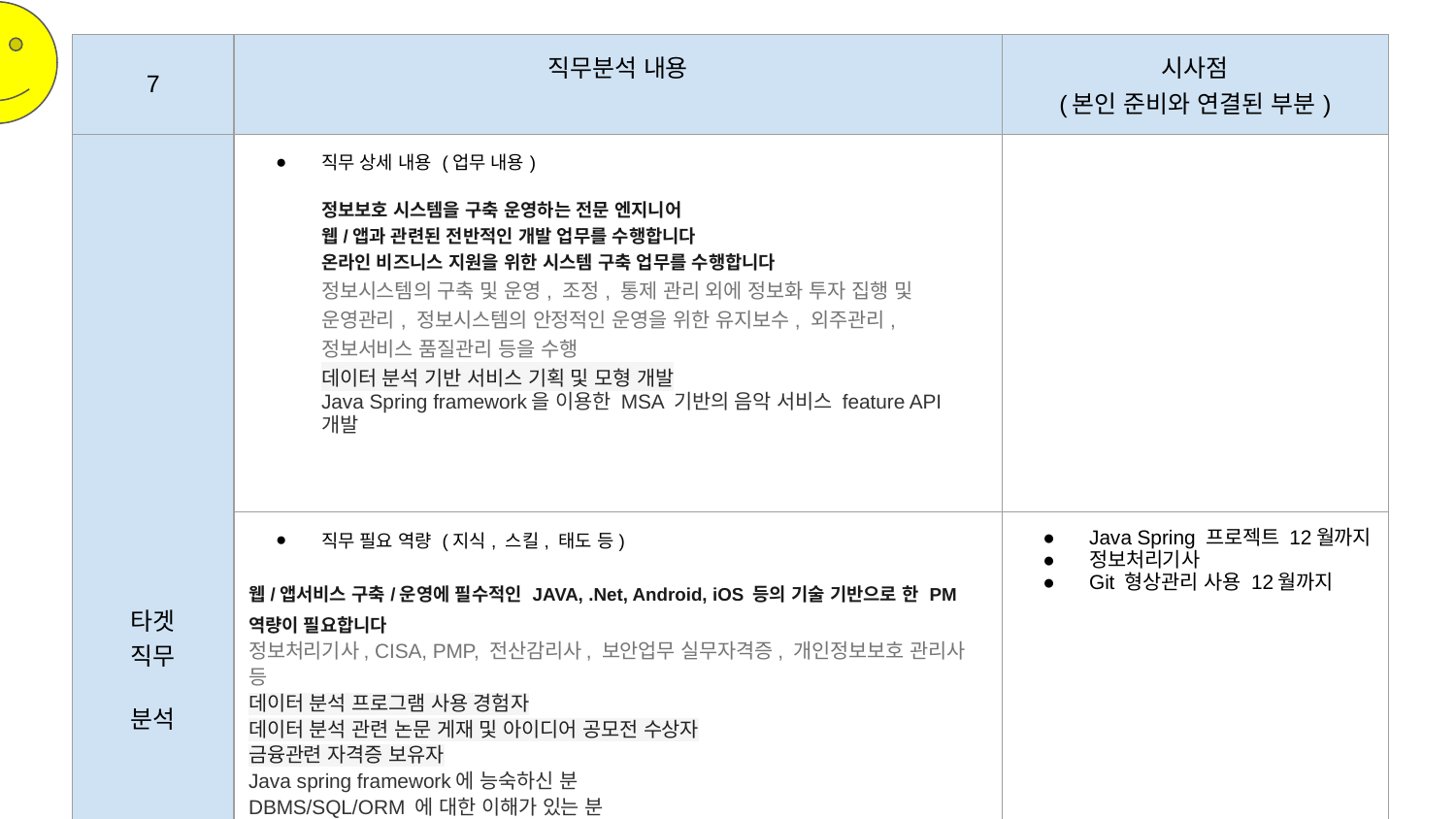

| 7 | 직무분석 내용 | 시사점 (본인 준비와 연결된 부분) |
| --- | --- | --- |
| 타겟 직무 분석 | 직무 상세 내용 (업무 내용) 정보보호 시스템을 구축 운영하는 전문 엔지니어 웹/앱과 관련된 전반적인 개발 업무를 수행합니다 온라인 비즈니스 지원을 위한 시스템 구축 업무를 수행합니다 정보시스템의 구축 및 운영, 조정, 통제 관리 외에 정보화 투자 집행 및 운영관리, 정보시스템의 안정적인 운영을 위한 유지보수, 외주관리, 정보서비스 품질관리 등을 수행 데이터 분석 기반 서비스 기획 및 모형 개발 Java Spring framework을 이용한 MSA 기반의 음악 서비스 feature API 개발 |  |
|  | 직무 필요 역량 (지식, 스킬, 태도 등) 웹/앱서비스 구축/운영에 필수적인 JAVA, .Net, Android, iOS 등의 기술 기반으로 한 PM역량이 필요합니다 정보처리기사, CISA, PMP, 전산감리사, 보안업무 실무자격증, 개인정보보호 관리사 등 데이터 분석 프로그램 사용 경험자 데이터 분석 관련 논문 게재 및 아이디어 공모전 수상자 금융관련 자격증 보유자 Java spring framework에 능숙하신 분 DBMS/SQL/ORM 에 대한 이해가 있는 분 • spring을 이용한 개발 • NoSQL/SQL/DBMS/Cache/Queue에 대한 이해 및 활용 • 논리적이고 체계적인 문제 해결 능력 및 커뮤니케이션 능력 • RESTful API의 이해 및 개발 경험을 가지신 분 • Git 형상관리 시스템 활용 경험이 있으신 분 • javascript 기반 프레임웤을 이용한 개발 경험을 가지신 분 • vue.js, react 등 front-end 프레임웤 개발 경험을 가지신 분 • ElasticSearch 구축 및 운영 경험을 가지신 분 • Linux CLI환경에 대한 이해와 스크립트 개발 경험을 가지신 분 • AWS Cloud 환경의 이해 및 활용 경험을 가지신 분 • jira, confluence 등의 활용 경험을 가지신 분 | Java Spring 프로젝트 12월까지 정보처리기사 Git 형상관리 사용 12월까지 |